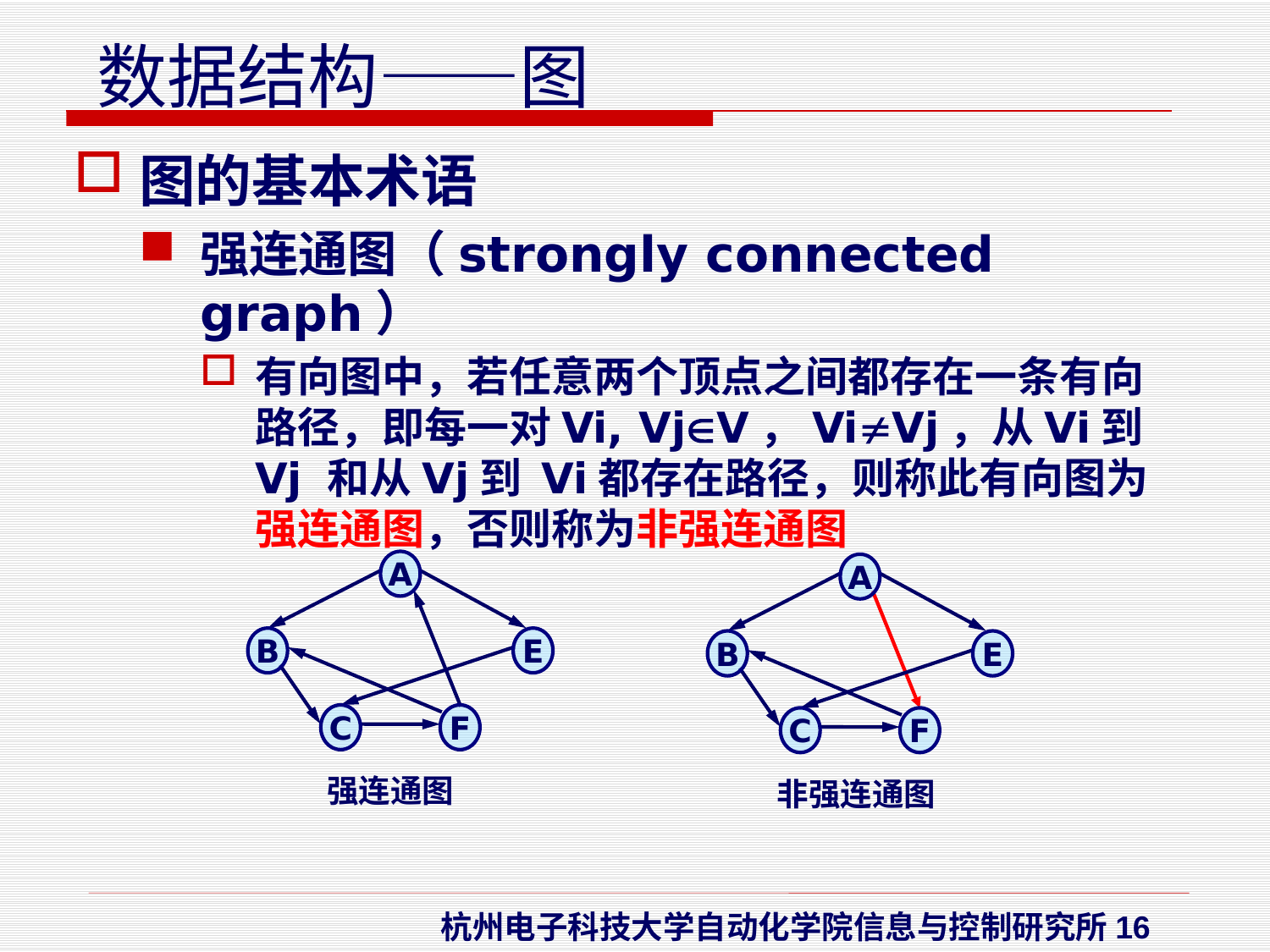

图的基本术语
强连通图（strongly connected graph）
有向图中，若任意两个顶点之间都存在一条有向路径，即每一对Vi, Vj∈V，Vi≠Vj，从Vi到Vj 和从Vj到 Vi都存在路径，则称此有向图为强连通图，否则称为非强连通图
A

B
E

C
F

强连通图
A

B
E

C
F

非强连通图